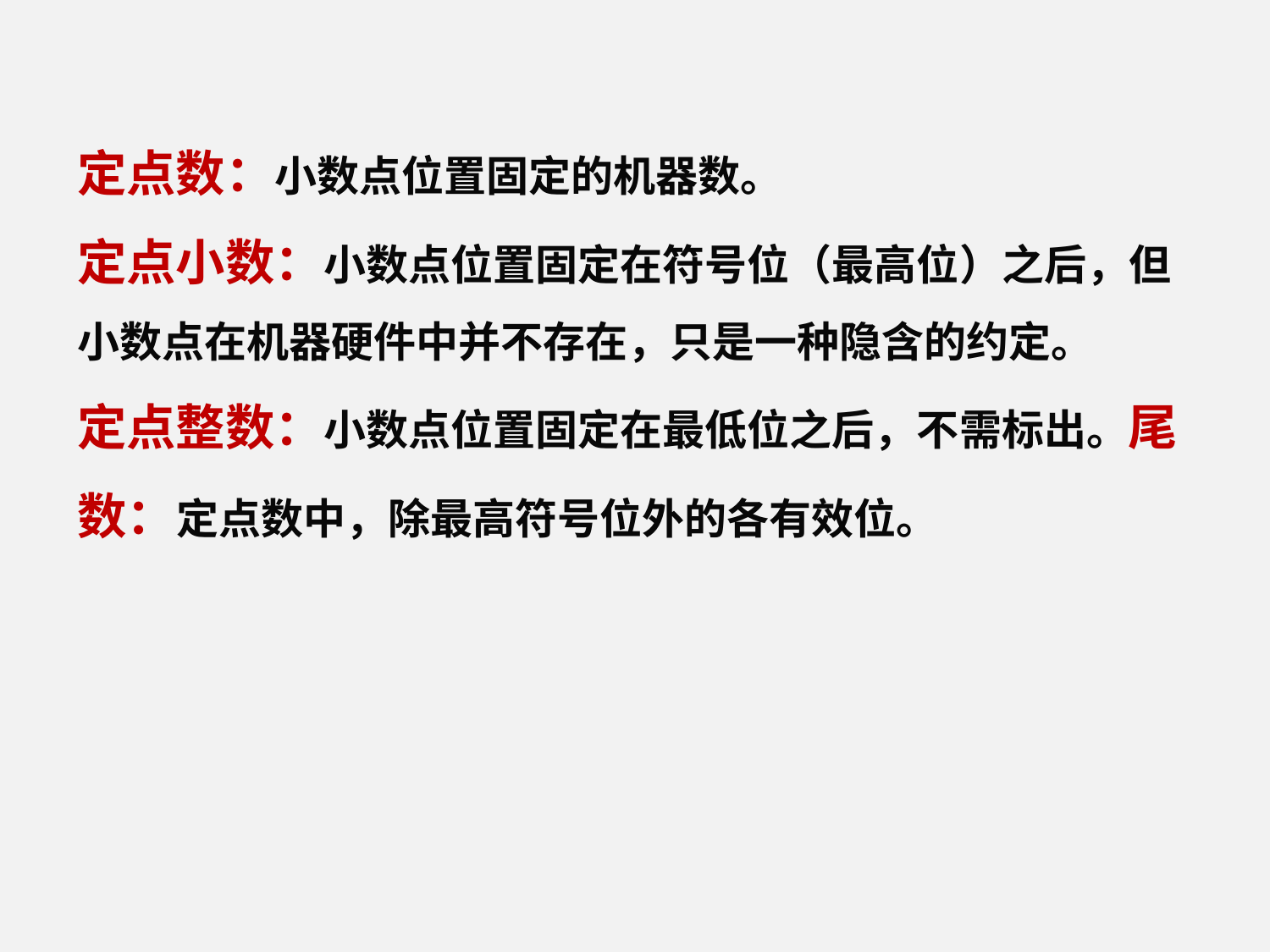

定点数：小数点位置固定的机器数。
定点小数：小数点位置固定在符号位（最高位）之后，但小数点在机器硬件中并不存在，只是一种隐含的约定。
定点整数：小数点位置固定在最低位之后，不需标出。尾数：定点数中，除最高符号位外的各有效位。
5